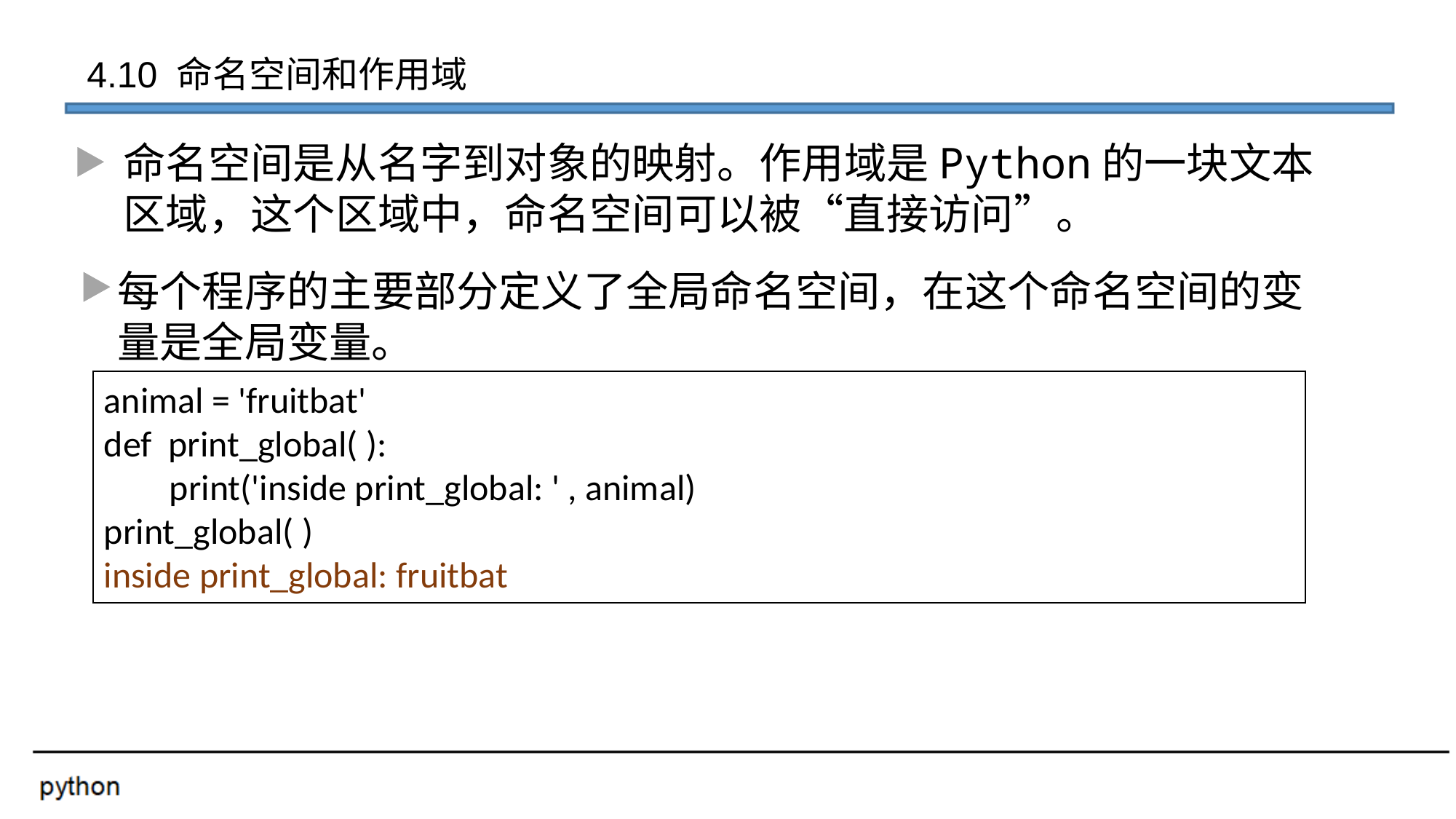

4.10 命名空间和作用域
命名空间是从名字到对象的映射。作用域是Python的一块文本区域，这个区域中，命名空间可以被“直接访问”。

每个程序的主要部分定义了全局命名空间，在这个命名空间的变量是全局变量。

animal = 'fruitbat'
def  print_global( ):
        print('inside print_global: ' , animal)
print_global( )
inside print_global: fruitbat
56